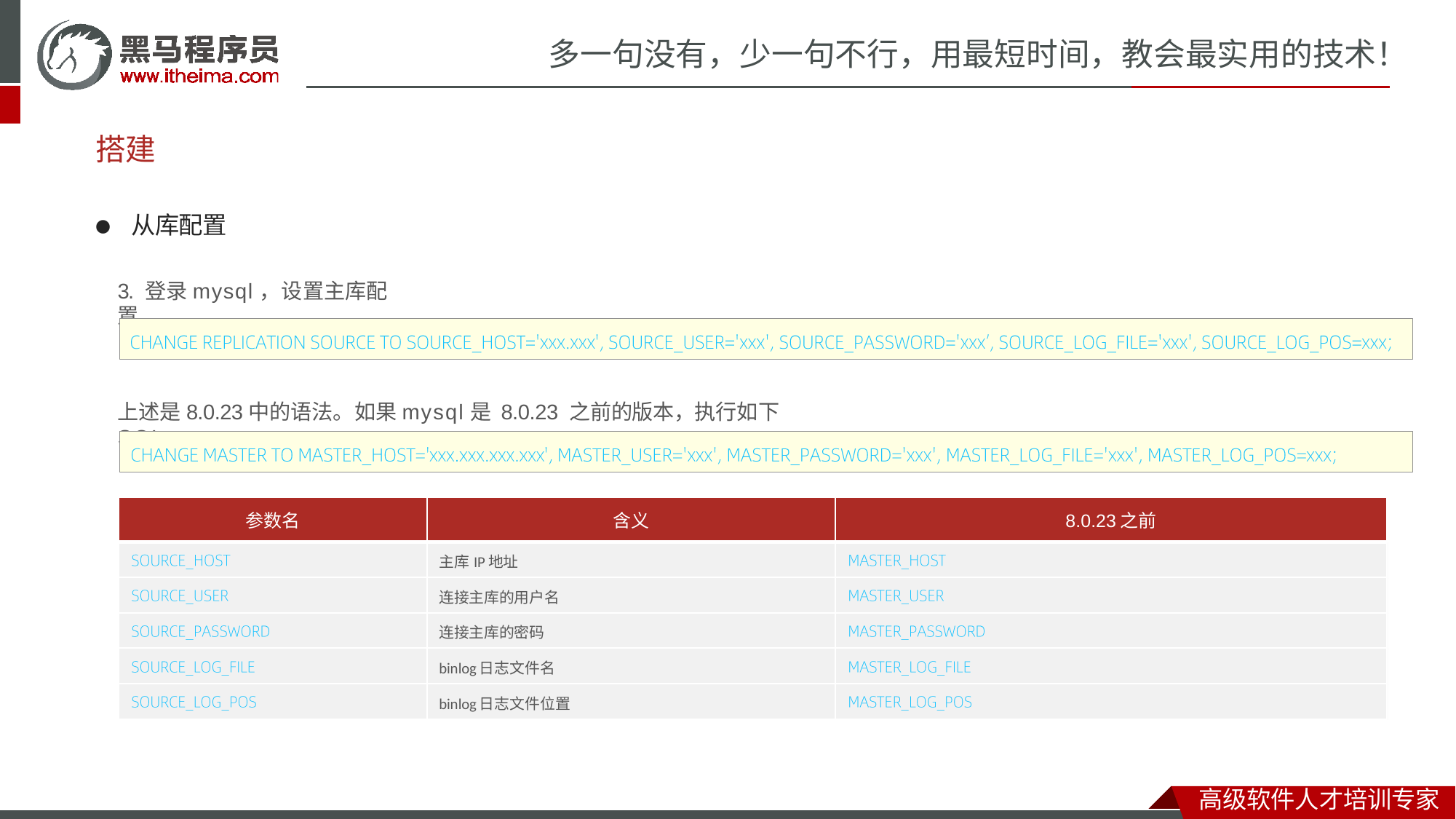

# 多一句没有，少一句不行，用最短时间，教会最实用的技术！

搭建

⚫	从库配置

3. 登录mysql，设置主库配置

上述是8.0.23中的语法。如果mysql是 8.0.23 之前的版本，执行如下SQL：

| 参数名 | 含义 | 8.0.23之前 |
| --- | --- | --- |
|  | 主库IP地址 |  |
|  | 连接主库的用户名 |  |
|  | 连接主库的密码 |  |
|  | binlog日志文件名 |  |
|  | binlog日志文件位置 |  |

高级软件人才培训专家